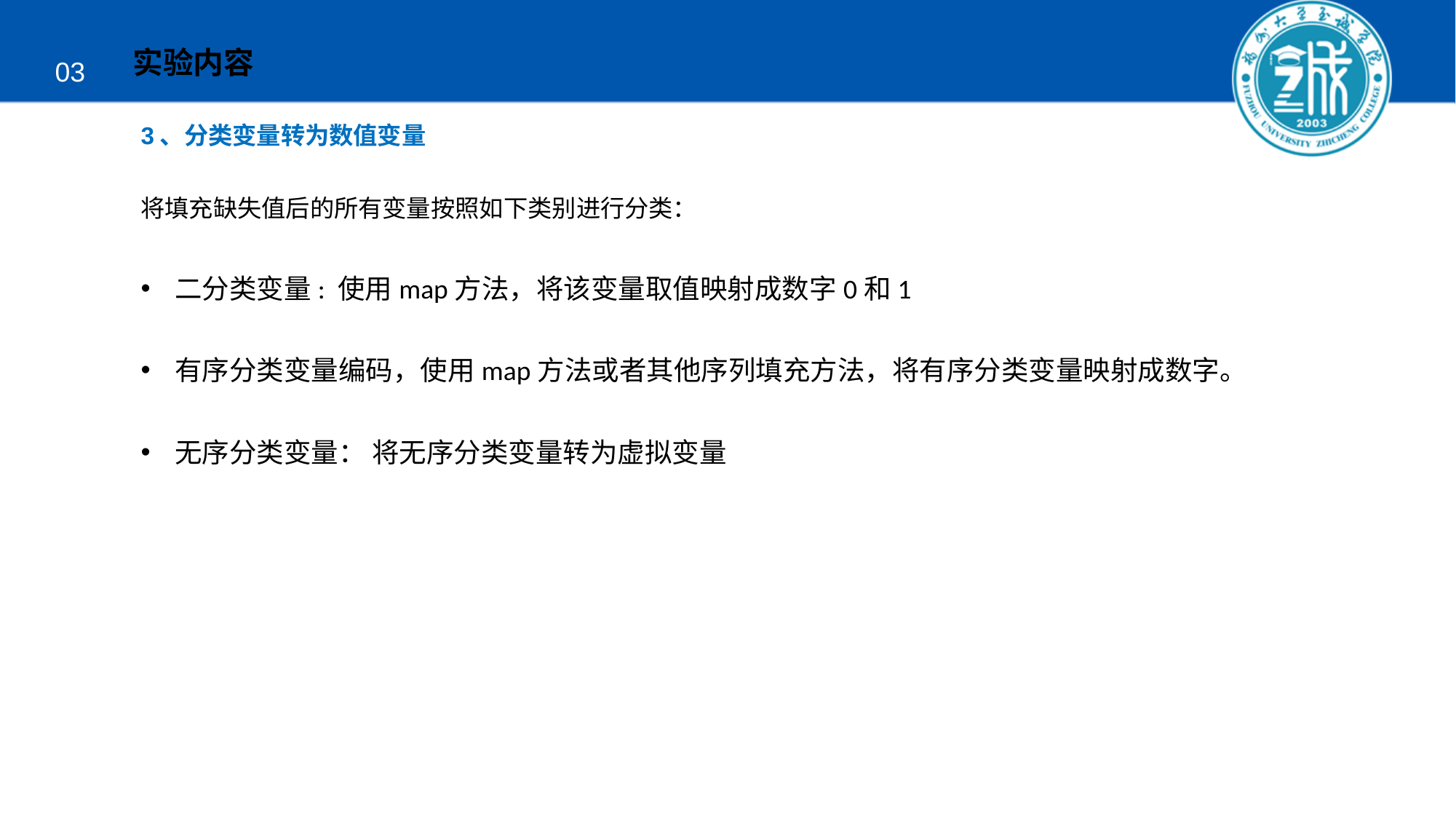

实验内容
03
3、分类变量转为数值变量
将填充缺失值后的所有变量按照如下类别进行分类：
二分类变量: 使用map方法，将该变量取值映射成数字0和1
有序分类变量编码，使用map方法或者其他序列填充方法，将有序分类变量映射成数字。
无序分类变量： 将无序分类变量转为虚拟变量